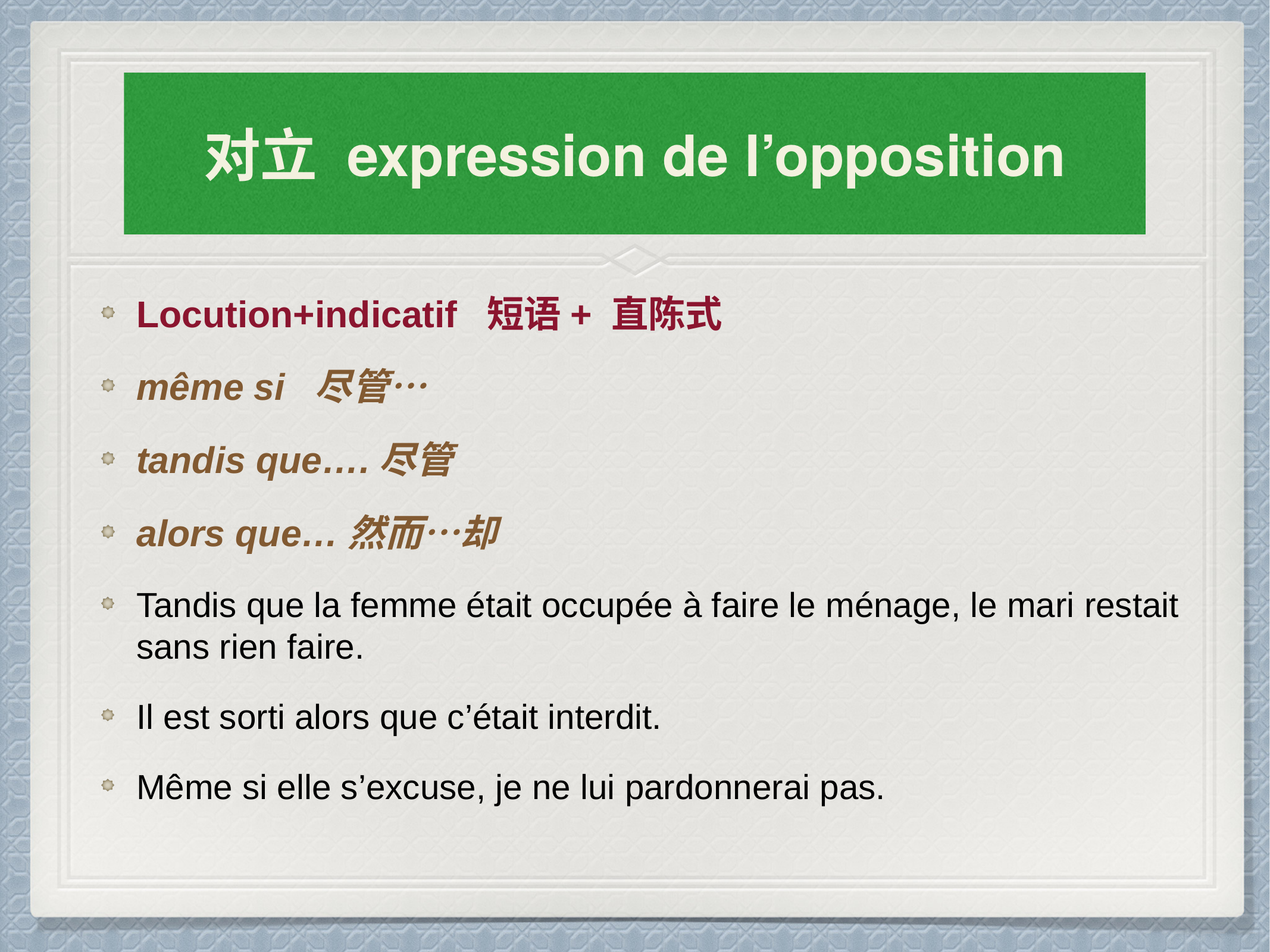

# lain
对立 expression de l’opposition
Locution+indicatif  短语+ 直陈式
même si  尽管…
tandis que….尽管
alors que…然而…却
Tandis que la femme était occupée à faire le ménage, le mari restait sans rien faire.
Il est sorti alors que c’était interdit.
Même si elle s’excuse, je ne lui pardonnerai pas.